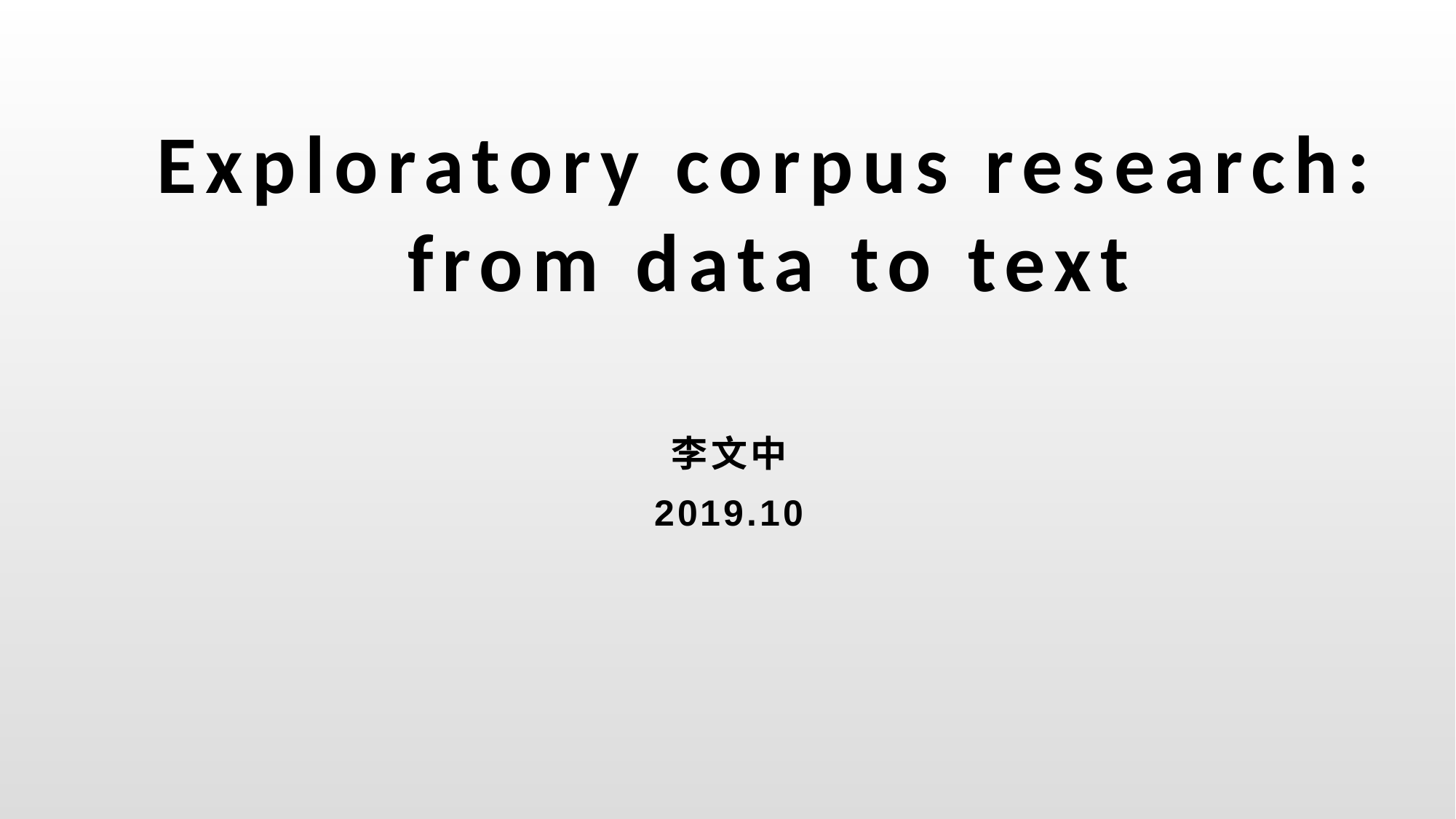

# Exploratory corpus research: from data to text
李文中
2019.10